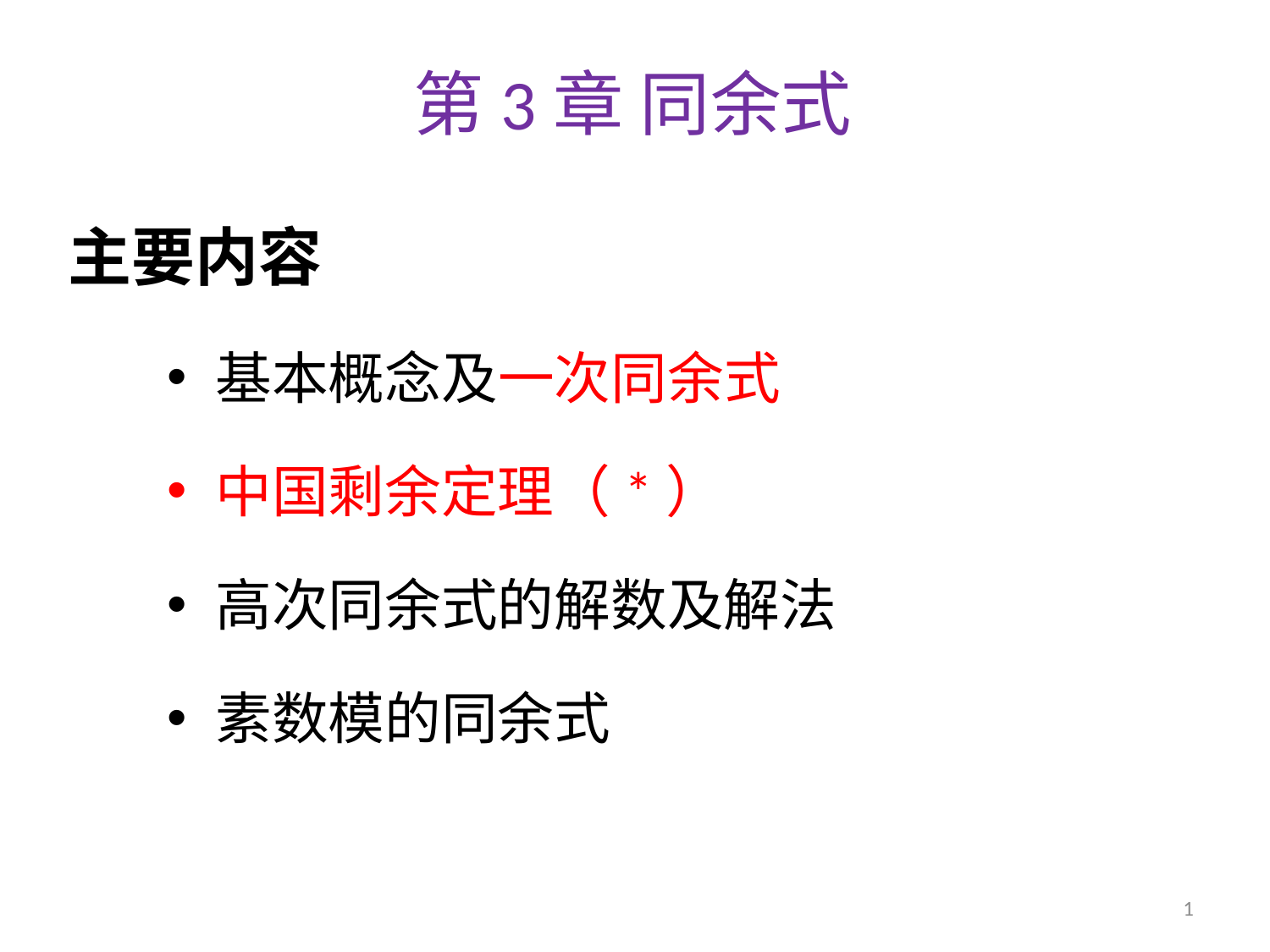

第3章 同余式
# 主要内容
基本概念及一次同余式

中国剩余定理（*）

高次同余式的解数及解法

素数模的同余式
1